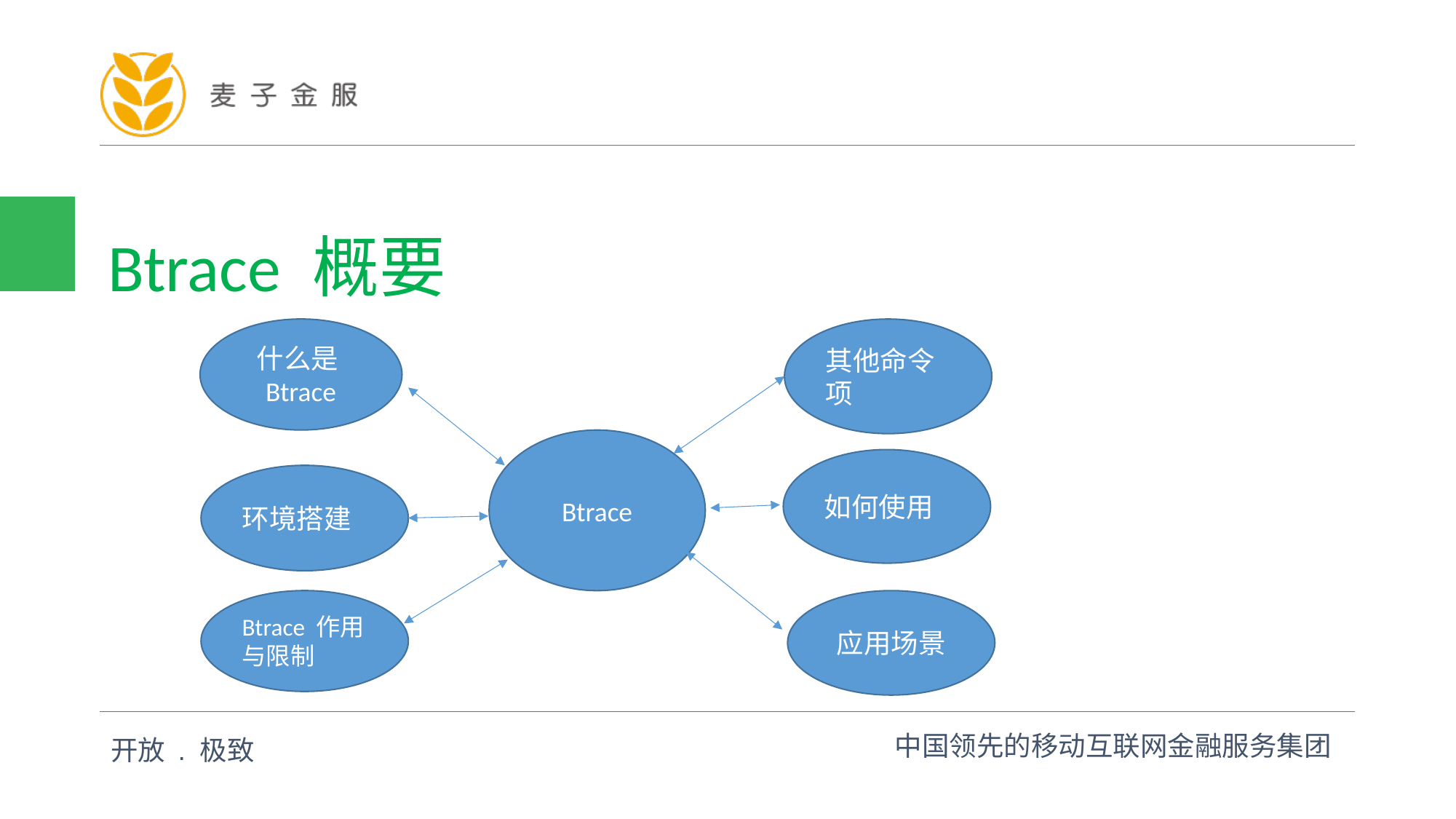

# Btrace 概要

什么是Btrace
其他命令项

Btrace
如何使用
环境搭建
Btrace 作用与限制
应用场景